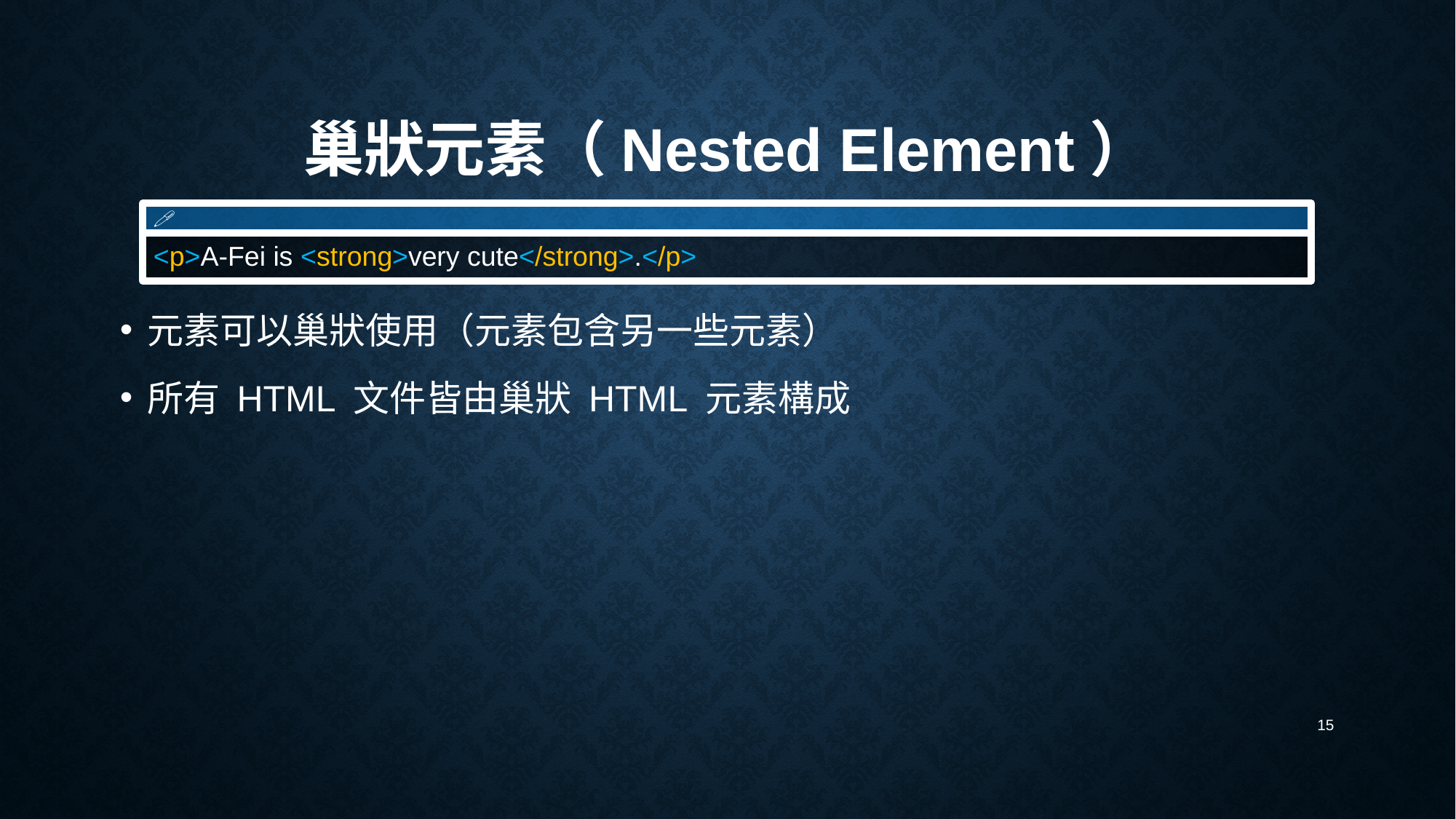

# 巢狀元素（Nested Element）
🖊
<p>A-Fei is <strong>very cute</strong>.</p>
元素可以巢狀使用（元素包含另一些元素）
所有 HTML 文件皆由巢狀 HTML 元素構成
15